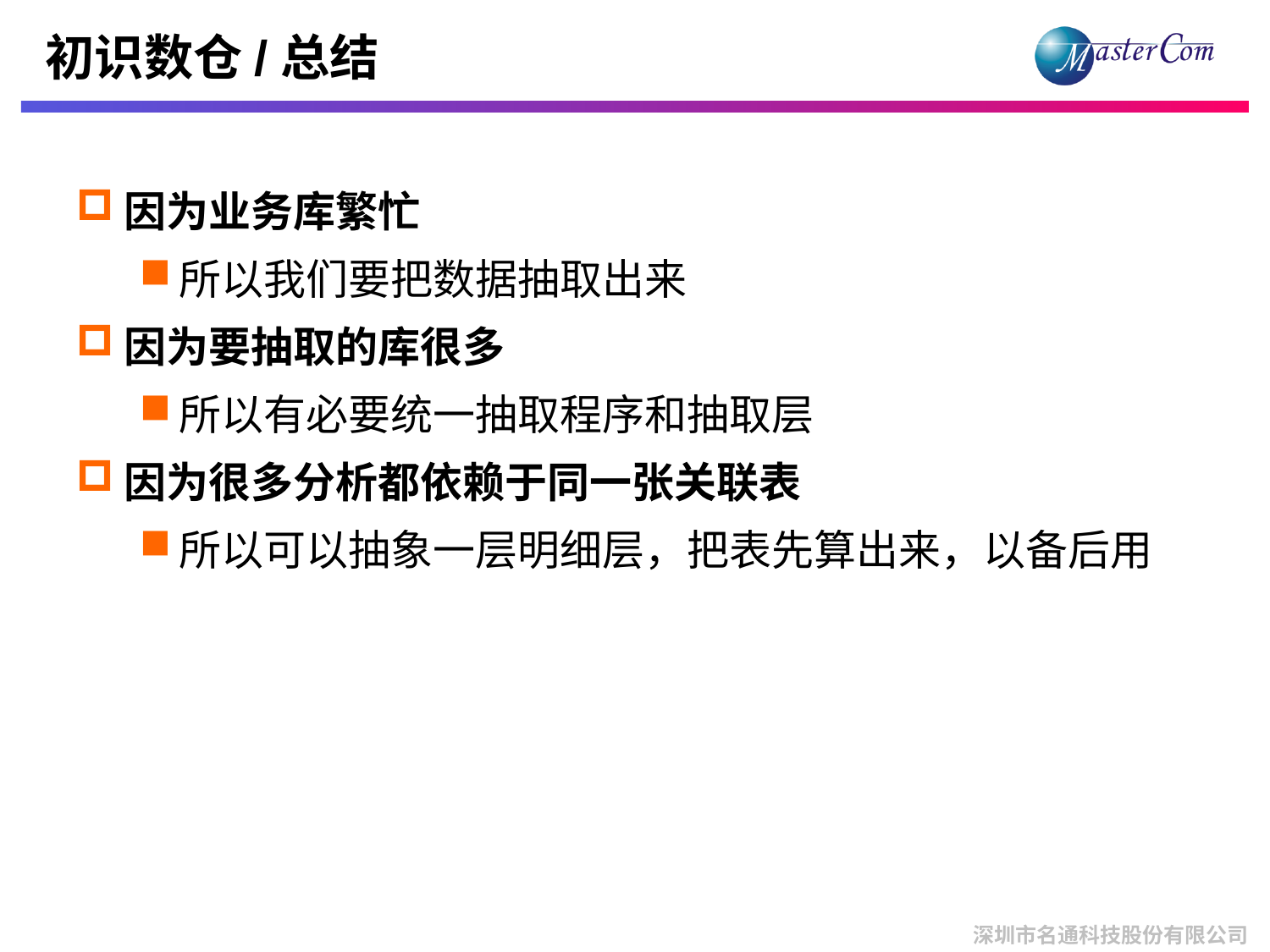

# 初识数仓/总结
因为业务库繁忙
所以我们要把数据抽取出来
因为要抽取的库很多
所以有必要统一抽取程序和抽取层
因为很多分析都依赖于同一张关联表
所以可以抽象一层明细层，把表先算出来，以备后用